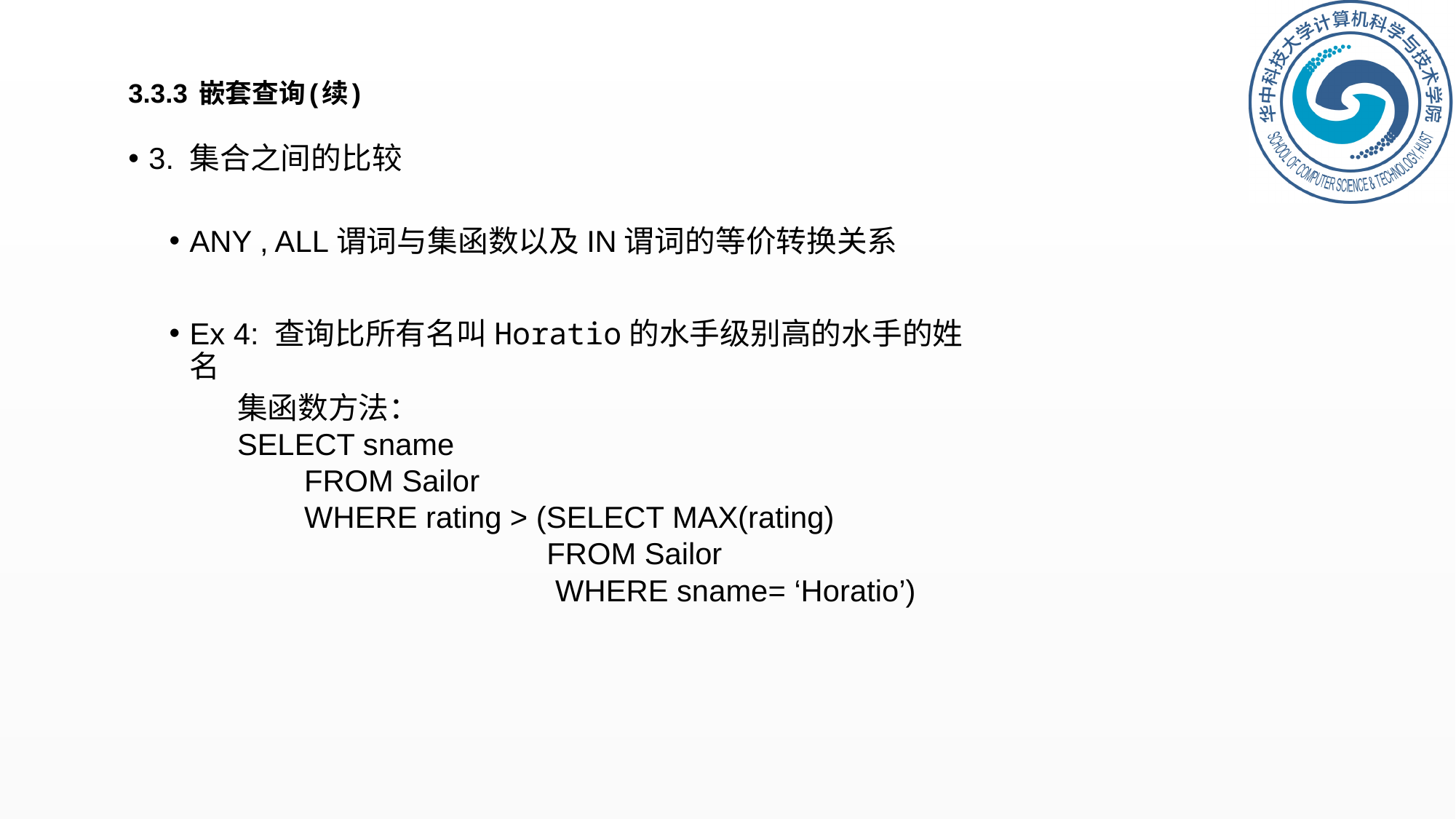

# 3.3.3 嵌套查询(续)
3. 集合之间的比较

ANY , ALL谓词与集函数以及IN谓词的等价转换关系

Ex 4: 查询比所有名叫Horatio的水手级别高的水手的姓名

集函数方法：
SELECT sname
        FROM Sailor
        WHERE rating > (SELECT MAX(rating)
                                     FROM Sailor
                                      WHERE sname= ‘Horatio’)